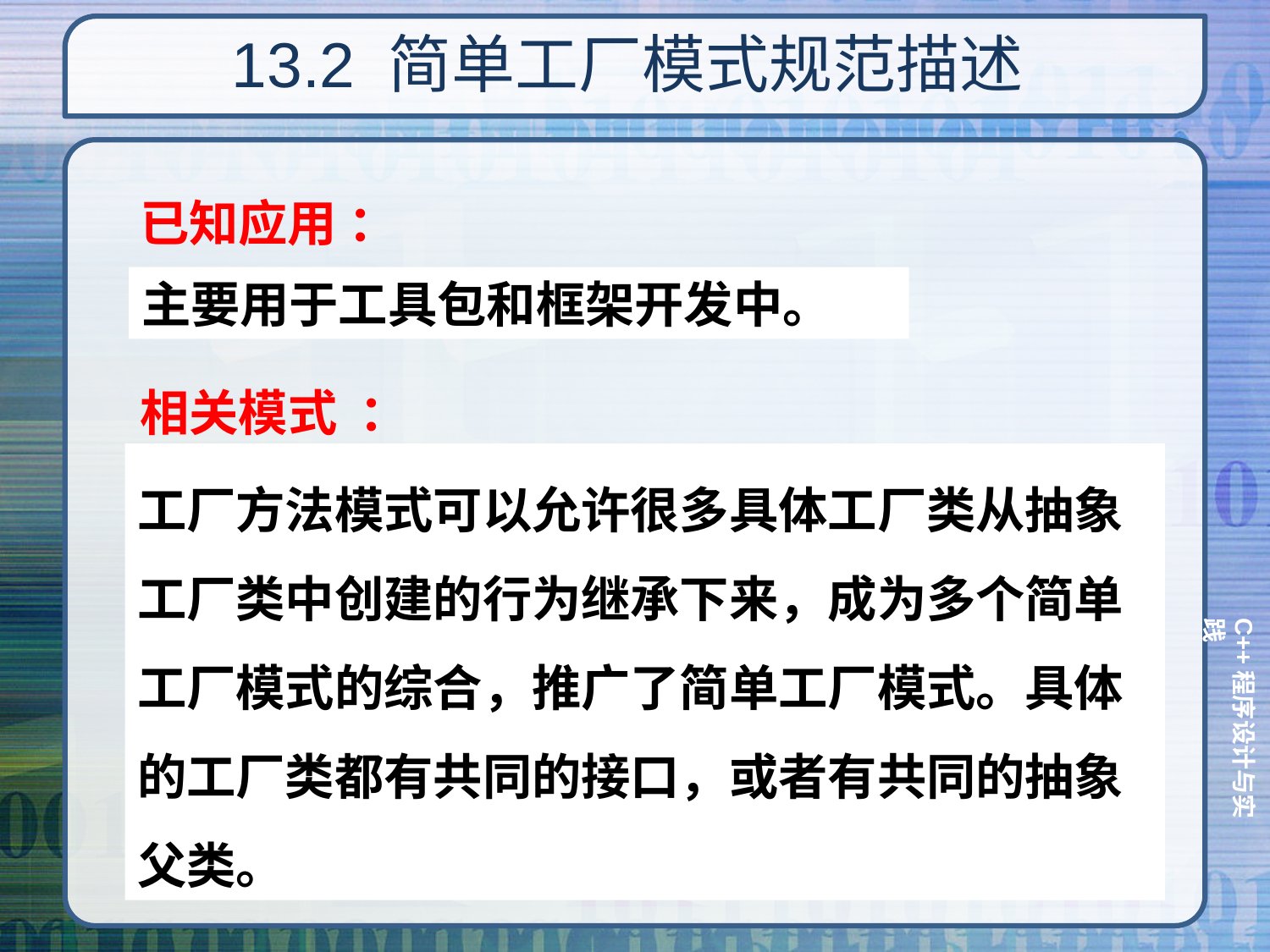

# 13.2 简单工厂模式规范描述
已知应用 ：
主要用于工具包和框架开发中。
相关模式  ：
工厂方法模式可以允许很多具体工厂类从抽象工厂类中创建的行为继承下来，成为多个简单工厂模式的综合，推广了简单工厂模式。具体的工厂类都有共同的接口，或者有共同的抽象父类。